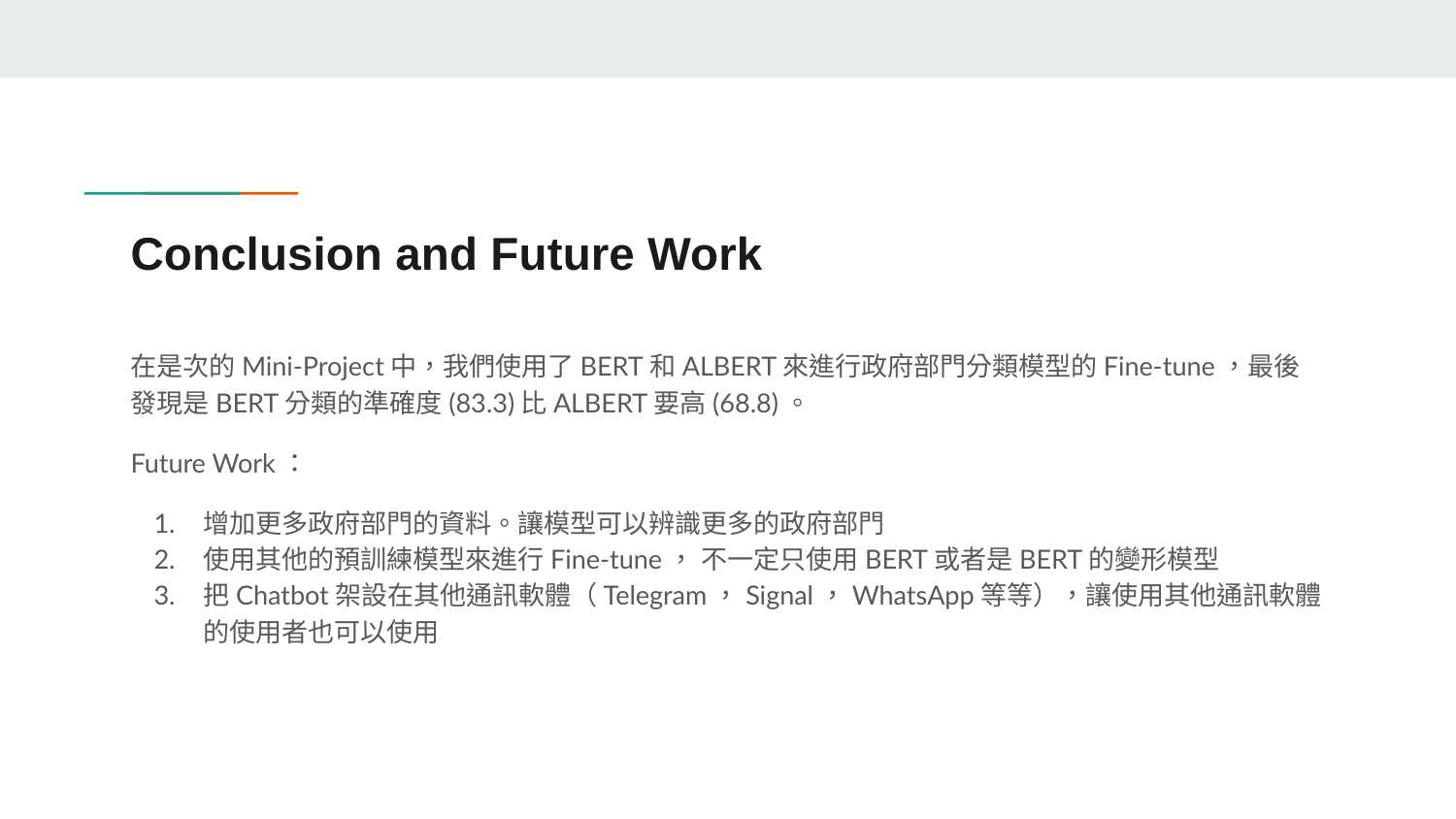

# Conclusion and Future Work
在是次的Mini-Project中，我們使用了BERT和ALBERT來進行政府部門分類模型的Fine-tune，最後發現是BERT分類的準確度(83.3)比ALBERT要高(68.8)。
Future Work：
增加更多政府部門的資料。讓模型可以辨識更多的政府部門
使用其他的預訓練模型來進行Fine-tune， 不一定只使用BERT或者是BERT的變形模型
把Chatbot架設在其他通訊軟體（Telegram，Signal，WhatsApp等等），讓使用其他通訊軟體的使用者也可以使用